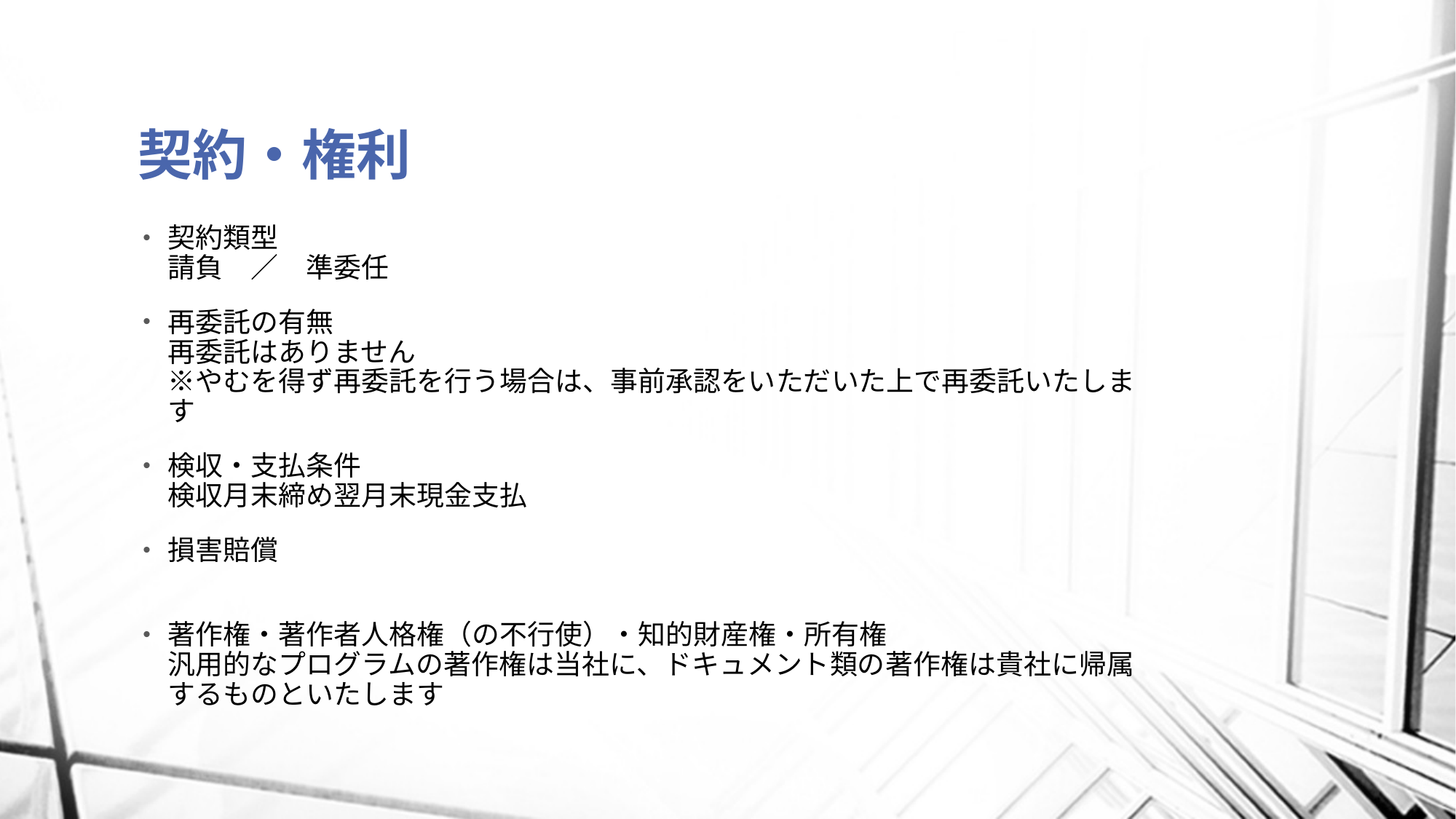

# 契約・権利
契約類型
請負　／　準委任
再委託の有無
再委託はありません
※やむを得ず再委託を行う場合は、事前承認をいただいた上で再委託いたします
検収・支払条件
検収月末締め翌月末現金支払
損害賠償
著作権・著作者人格権（の不行使）・知的財産権・所有権
汎用的なプログラムの著作権は当社に、ドキュメント類の著作権は貴社に帰属するものといたします